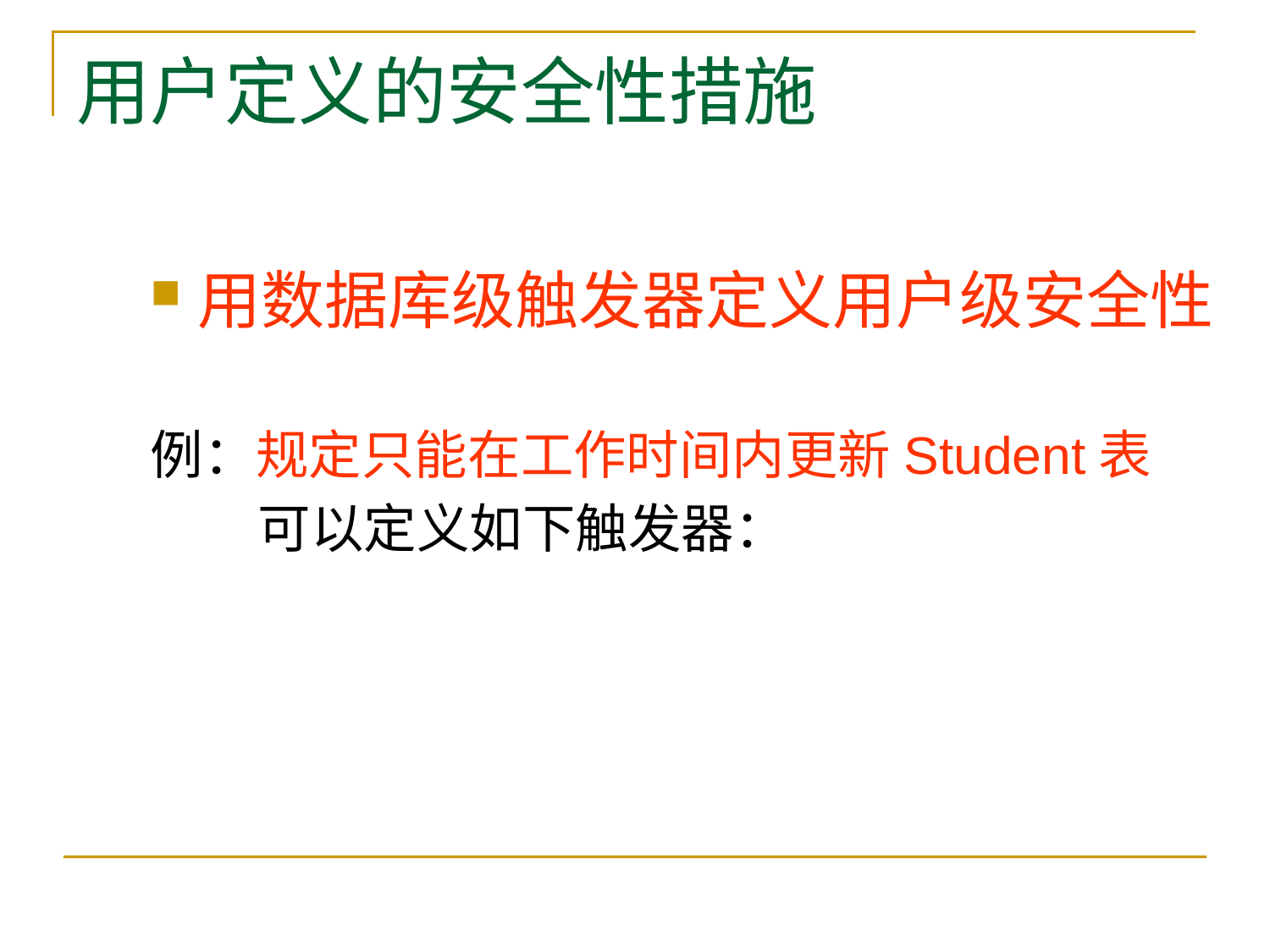

# 用户定义的安全性措施
用数据库级触发器定义用户级安全性

例：规定只能在工作时间内更新Student表
        可以定义如下触发器：